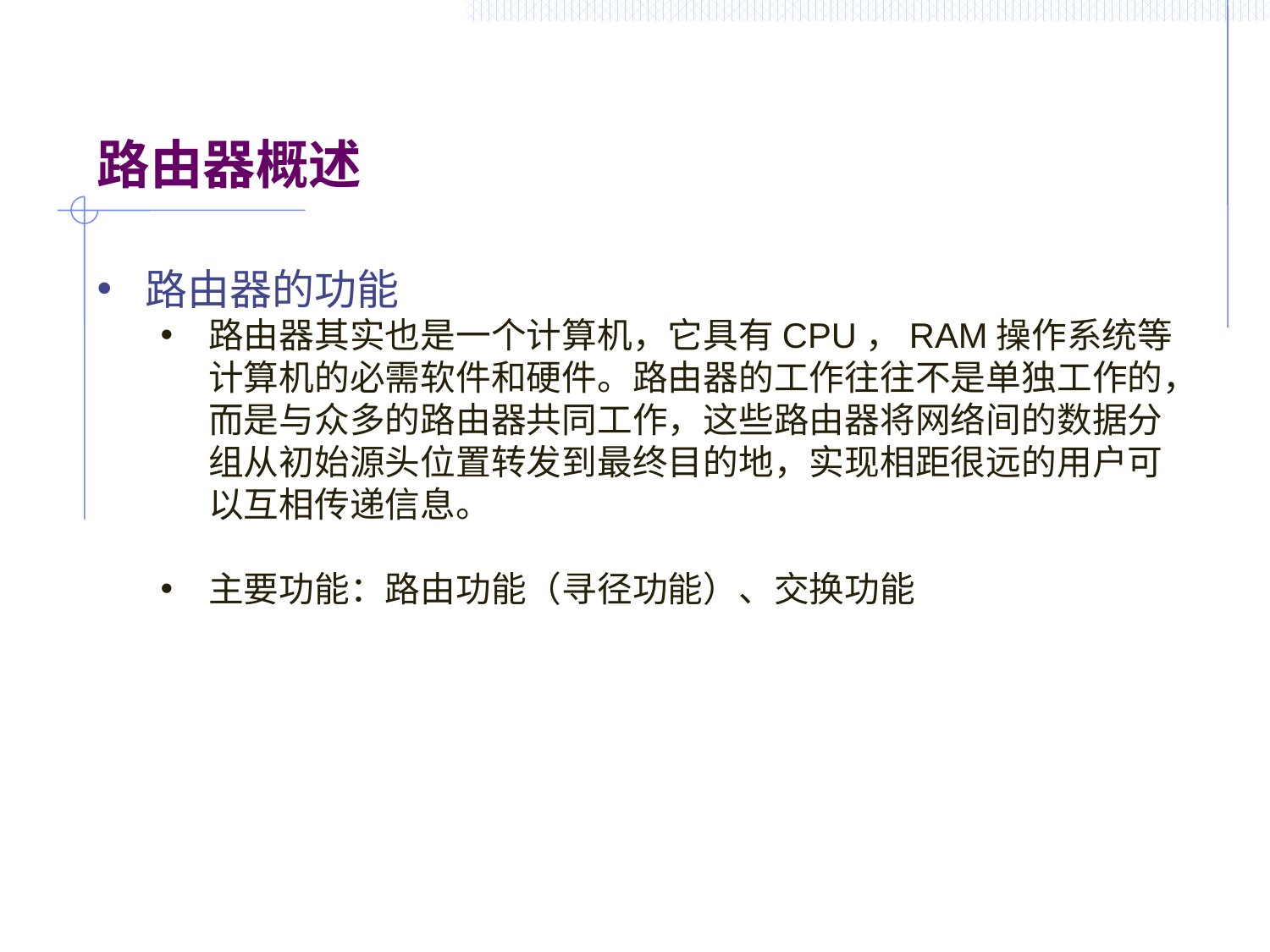

# 路由器概述
路由器的功能
路由器其实也是一个计算机，它具有CPU，RAM操作系统等计算机的必需软件和硬件。路由器的工作往往不是单独工作的，而是与众多的路由器共同工作，这些路由器将网络间的数据分组从初始源头位置转发到最终目的地，实现相距很远的用户可以互相传递信息。

主要功能：路由功能（寻径功能）、交换功能